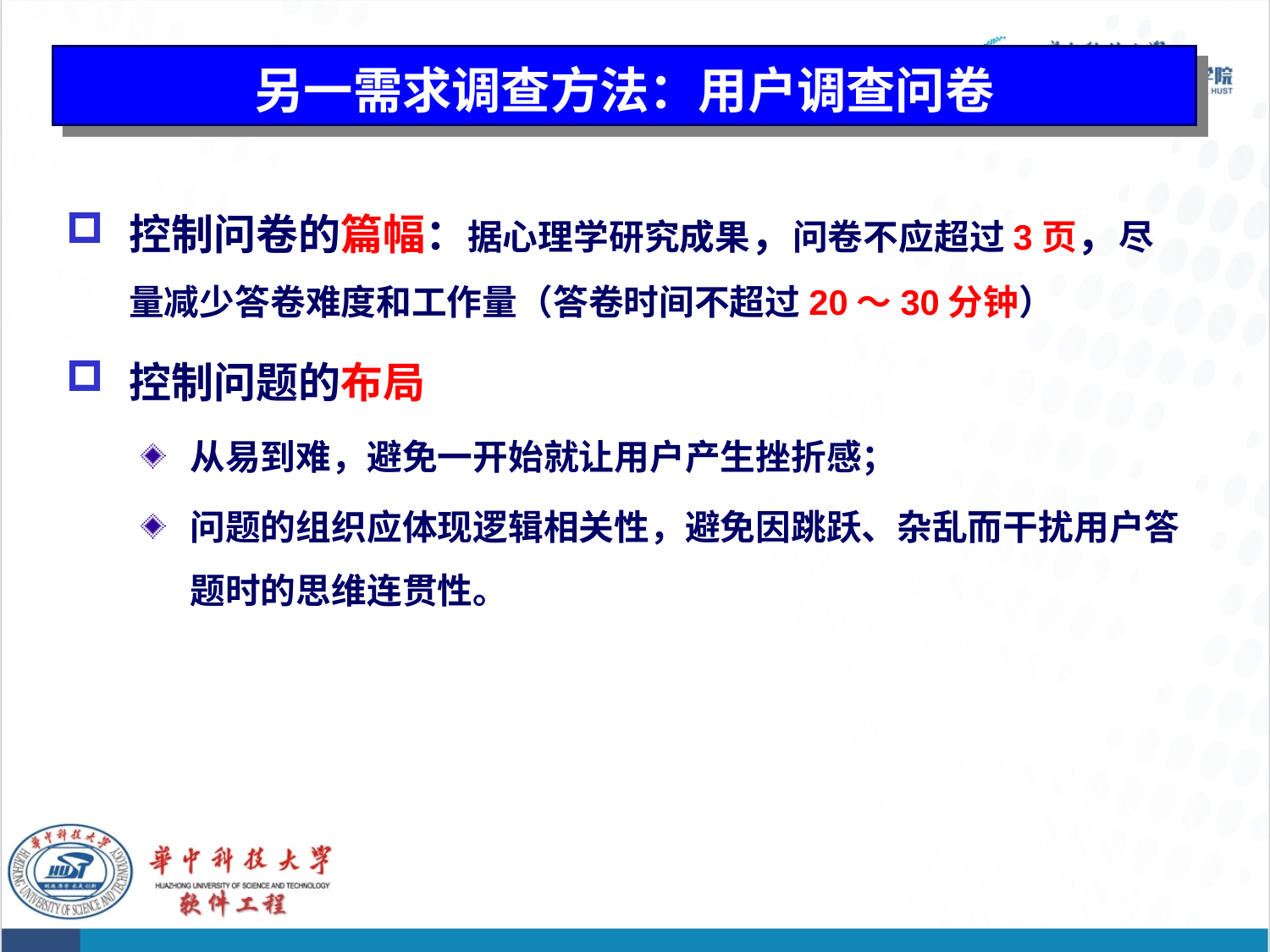

# 另一需求调查方法：用户调查问卷
控制问卷的篇幅：据心理学研究成果，问卷不应超过3页，尽量减少答卷难度和工作量（答卷时间不超过20～30分钟）
控制问题的布局
从易到难，避免一开始就让用户产生挫折感；
问题的组织应体现逻辑相关性，避免因跳跃、杂乱而干扰用户答题时的思维连贯性。